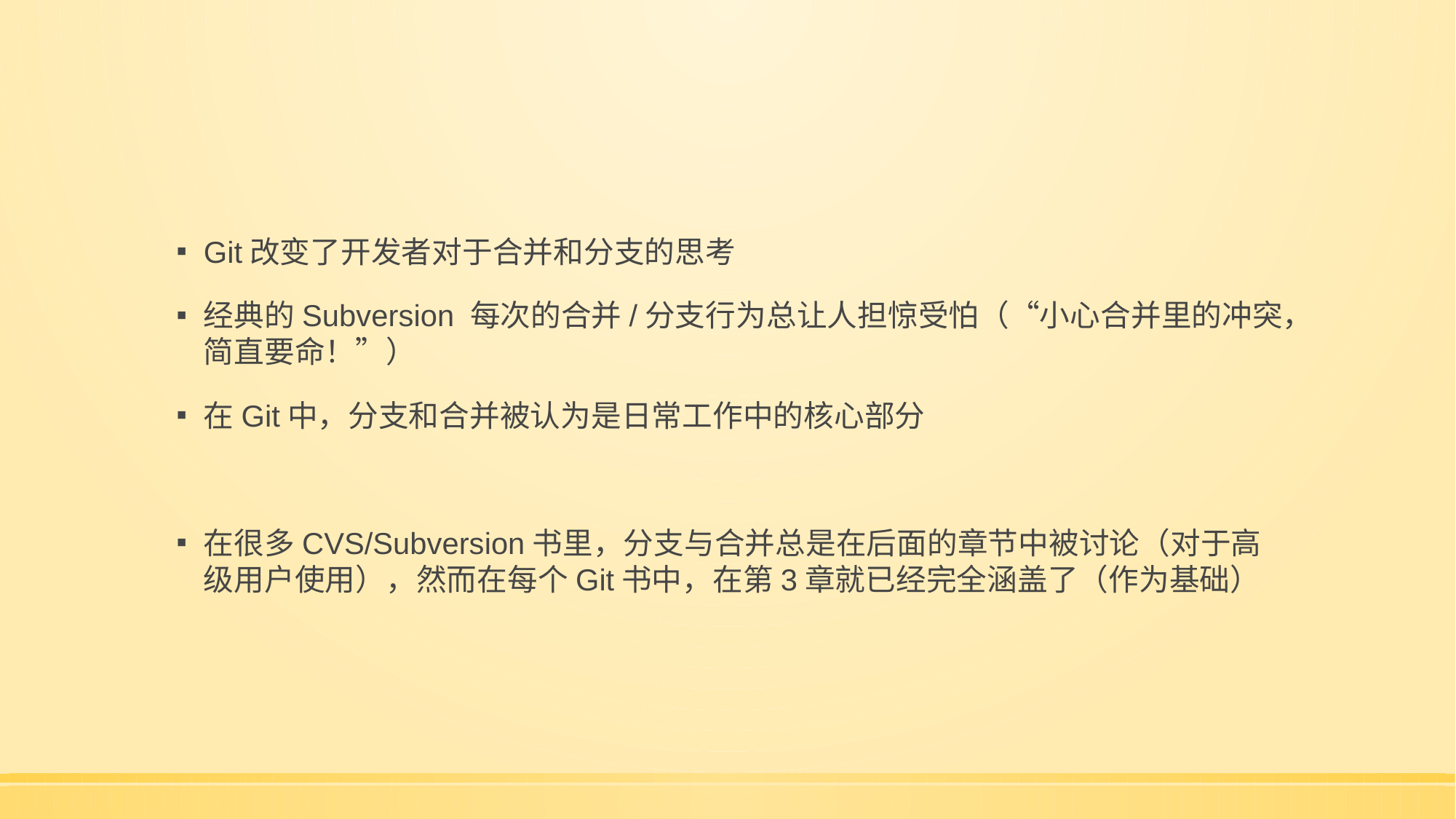

#
Git改变了开发者对于合并和分支的思考
经典的Subversion 每次的合并/分支行为总让人担惊受怕（“小心合并里的冲突，简直要命！”）
在Git中，分支和合并被认为是日常工作中的核心部分

在很多CVS/Subversion书里，分支与合并总是在后面的章节中被讨论（对于高级用户使用），然而在每个Git书中，在第3章就已经完全涵盖了（作为基础）